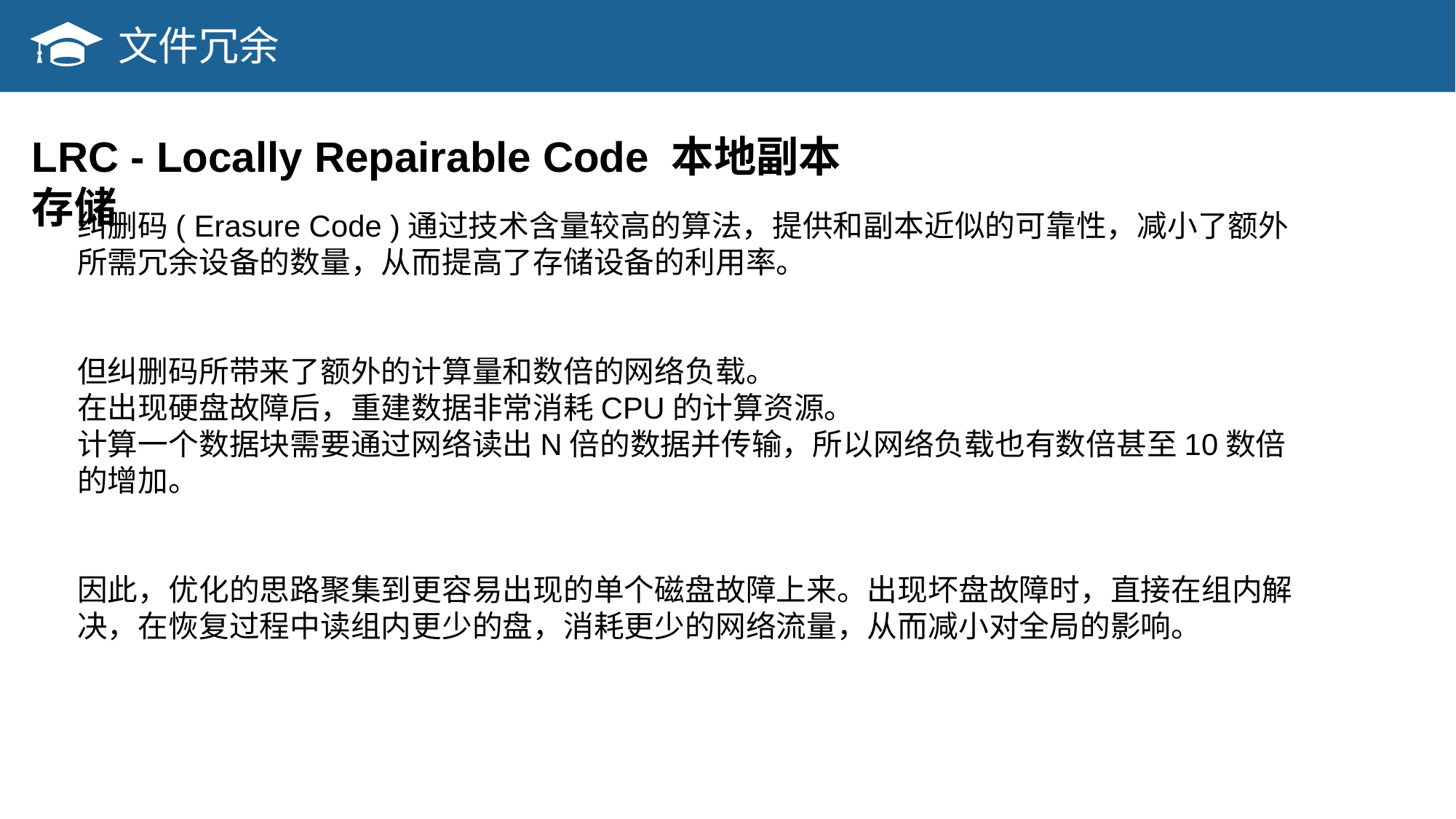

文件冗余

LRC - Locally Repairable Code 本地副本存储

纠删码( Erasure Code )通过技术含量较高的算法，提供和副本近似的可靠性，减小了额外所需冗余设备的数量，从而提高了存储设备的利用率。

但纠删码所带来了额外的计算量和数倍的网络负载。
在出现硬盘故障后，重建数据非常消耗CPU的计算资源。
计算一个数据块需要通过网络读出N倍的数据并传输，所以网络负载也有数倍甚至10数倍的增加。

因此，优化的思路聚集到更容易出现的单个磁盘故障上来。出现坏盘故障时，直接在组内解决，在恢复过程中读组内更少的盘，消耗更少的网络流量，从而减小对全局的影响。